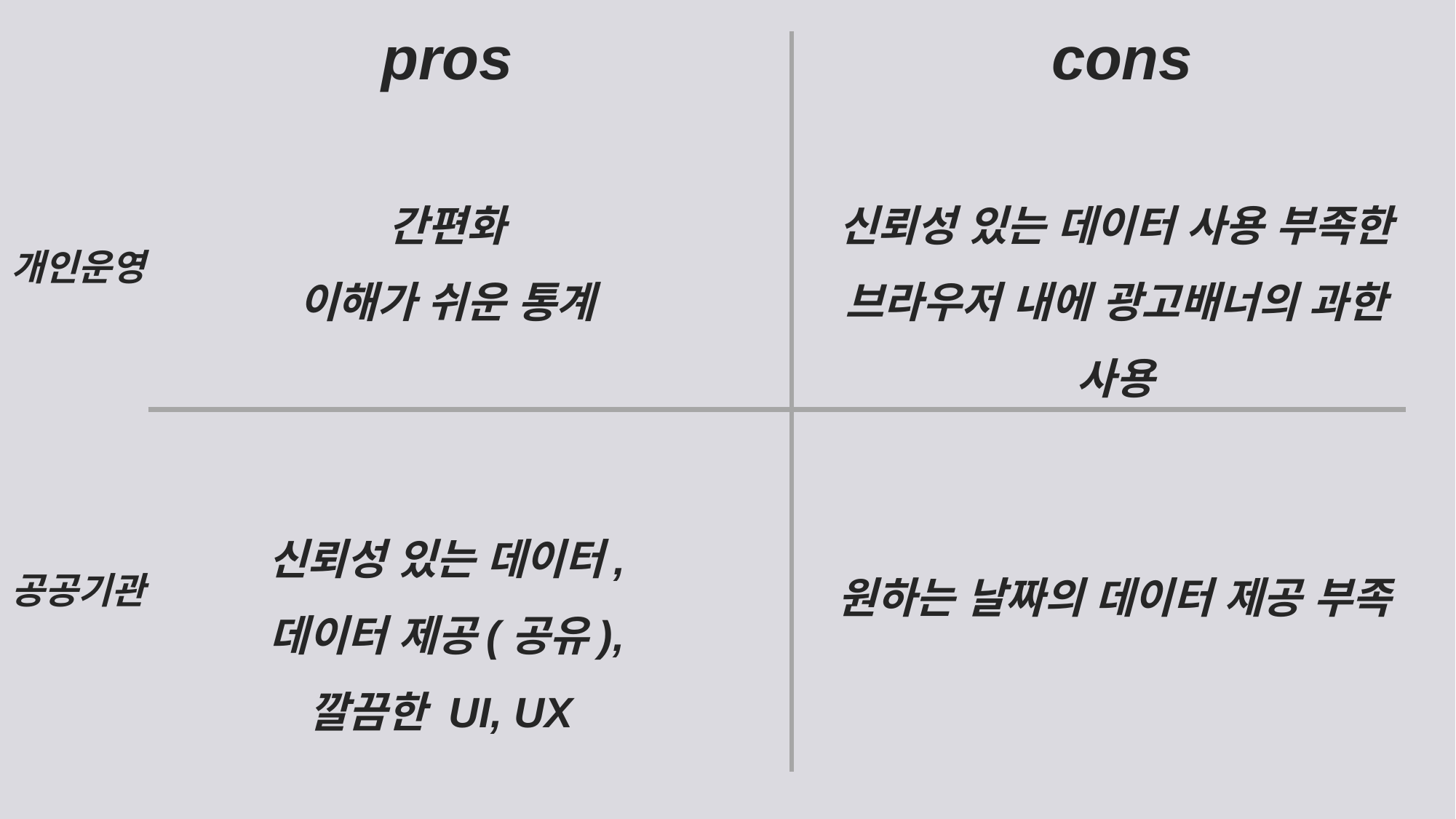

pros
cons
간편화
이해가 쉬운 통계
신뢰성 있는 데이터 사용 부족한 브라우저 내에 광고배너의 과한 사용
개인운영
신뢰성 있는 데이터,
데이터 제공(공유),
깔끔한 UI, UX
원하는 날짜의 데이터 제공 부족

공공기관